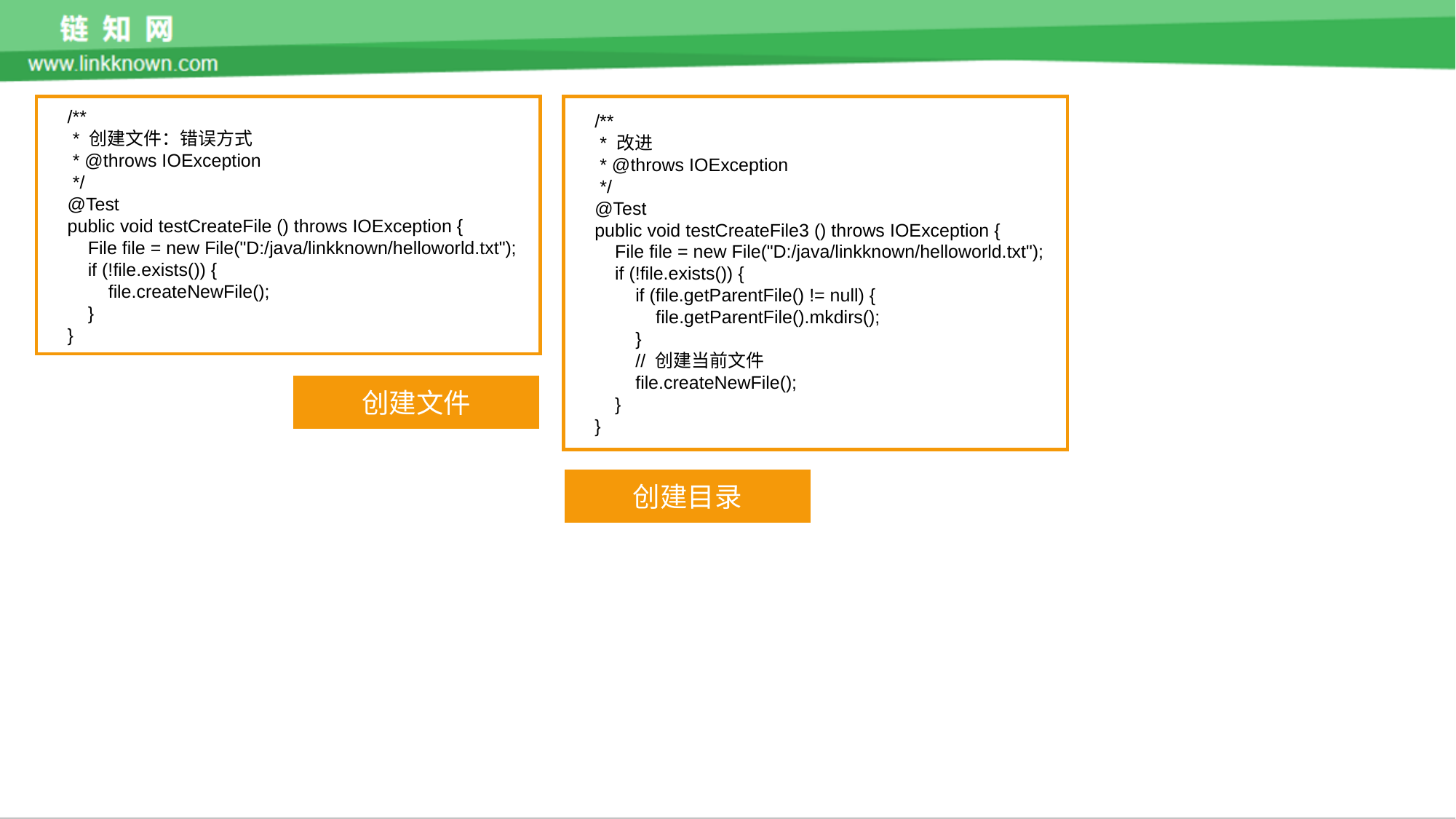

/**
     * 创建文件：错误方式
     * @throws IOException
     */
    @Test
    public void testCreateFile () throws IOException {
        File file = new File("D:/java/linkknown/helloworld.txt");
        if (!file.exists()) {
            file.createNewFile();
        }
    }
    /**
     * 改进
     * @throws IOException
     */
    @Test
    public void testCreateFile3 () throws IOException {
        File file = new File("D:/java/linkknown/helloworld.txt");
        if (!file.exists()) {
            if (file.getParentFile() != null) {
                file.getParentFile().mkdirs();
            }
            // 创建当前文件
            file.createNewFile();
        }
    }
创建文件
创建目录